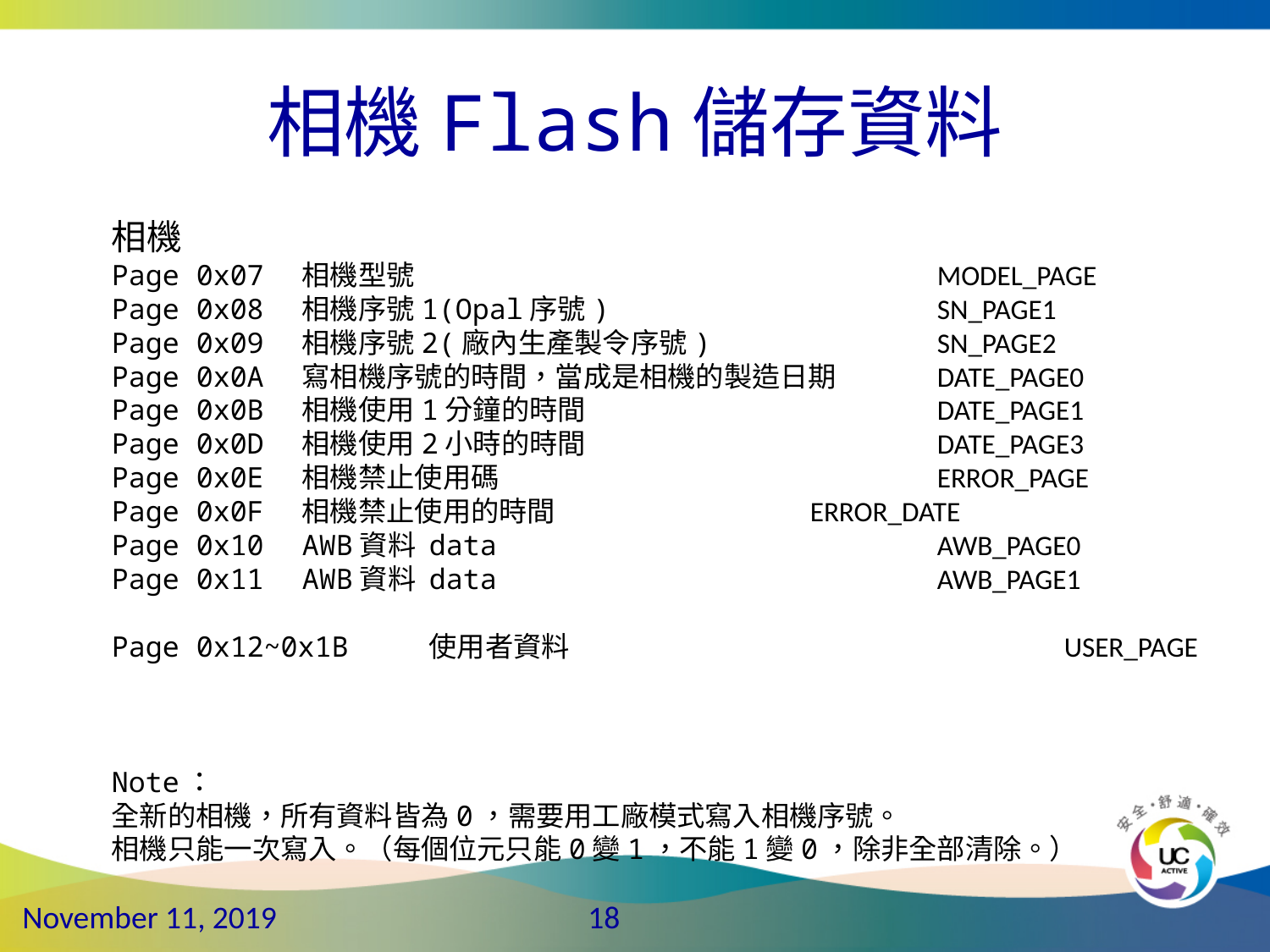

# 相機Flash儲存資料
相機
Page 0x07	相機型號					MODEL_PAGE
Page 0x08	相機序號1(Opal序號)			SN_PAGE1
Page 0x09	相機序號2(廠內生產製令序號)		SN_PAGE2
Page 0x0A	寫相機序號的時間，當成是相機的製造日期	DATE_PAGE0
Page 0x0B	相機使用1分鐘的時間			DATE_PAGE1
Page 0x0D	相機使用2小時的時間			DATE_PAGE3
Page 0x0E	相機禁止使用碼				ERROR_PAGE
Page 0x0F	相機禁止使用的時間			ERROR_DATE
Page 0x10	AWB資料 data				AWB_PAGE0
Page 0x11	AWB資料 data				AWB_PAGE1

Page 0x12~0x1B	使用者資料				USER_PAGE

Note：
全新的相機，所有資料皆為0，需要用工廠模式寫入相機序號。
相機只能一次寫入。（每個位元只能0變1，不能1變0，除非全部清除。）